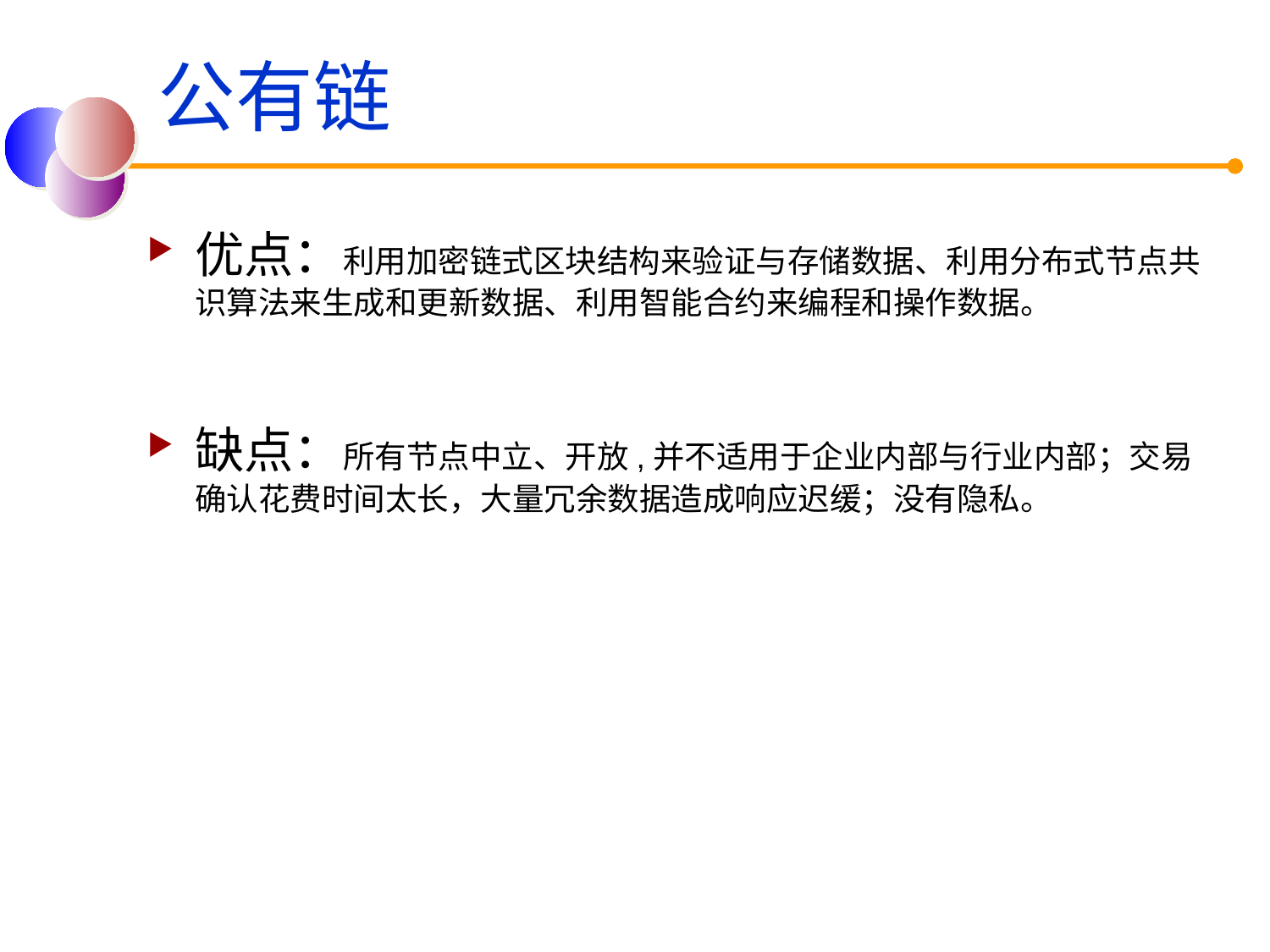

公有链

优点：利用加密链式区块结构来验证与存储数据、利用分布式节点共识算法来生成和更新数据、利用智能合约来编程和操作数据。

缺点：所有节点中立、开放,并不适用于企业内部与行业内部；交易确认花费时间太长，大量冗余数据造成响应迟缓；没有隐私。
3